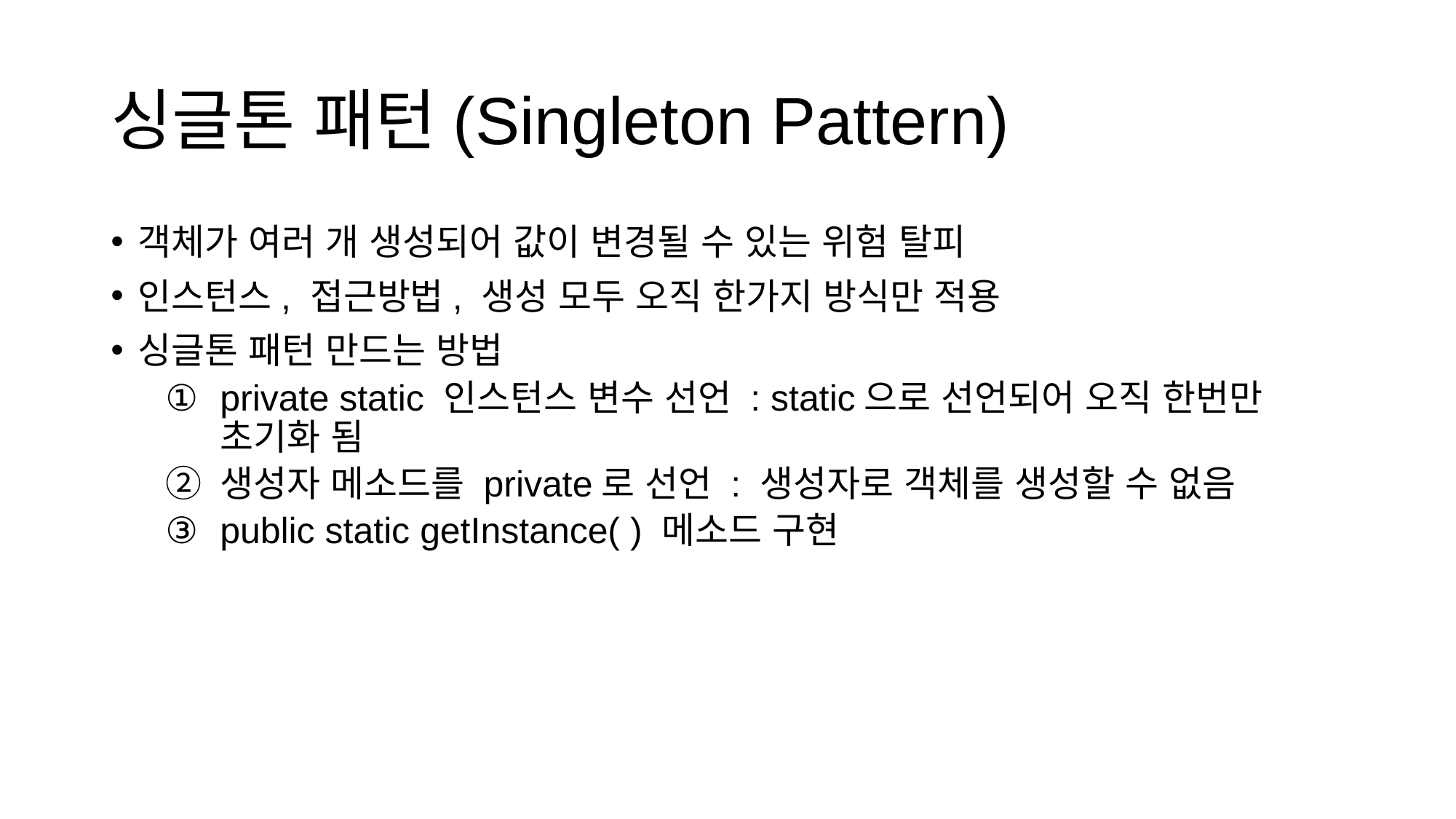

# 싱글톤 패턴(Singleton Pattern)
객체가 여러 개 생성되어 값이 변경될 수 있는 위험 탈피
인스턴스, 접근방법, 생성 모두 오직 한가지 방식만 적용
싱글톤 패턴 만드는 방법
private static 인스턴스 변수 선언 : static으로 선언되어 오직 한번만 초기화 됨
생성자 메소드를 private로 선언 : 생성자로 객체를 생성할 수 없음
public static getInstance( ) 메소드 구현